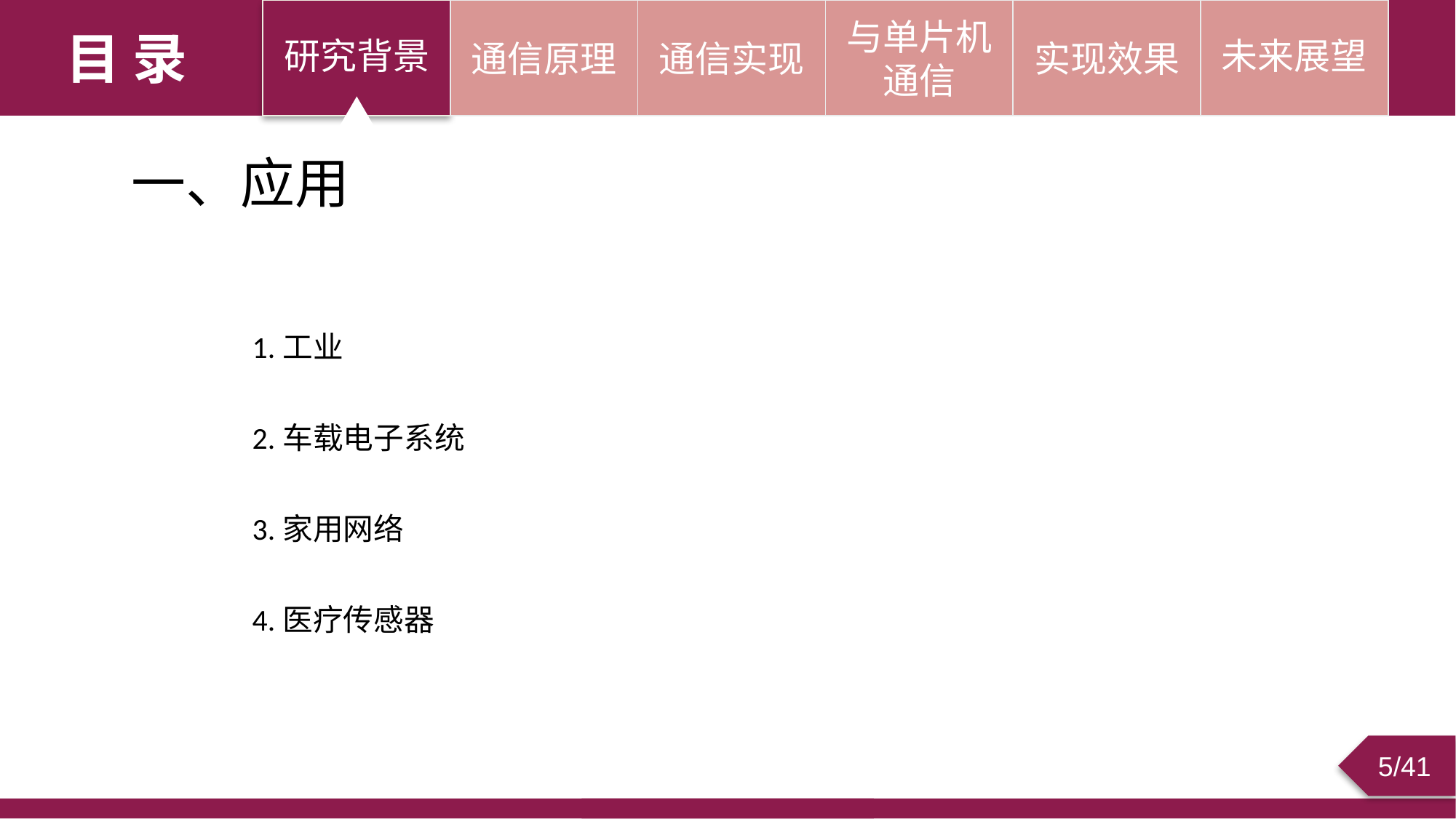

研究背景
通信原理
通信实现
与单片机通信
实现效果
未来展望

目 录

一、应用
1.工业

2.车载电子系统

3.家用网络

4.医疗传感器

5/41